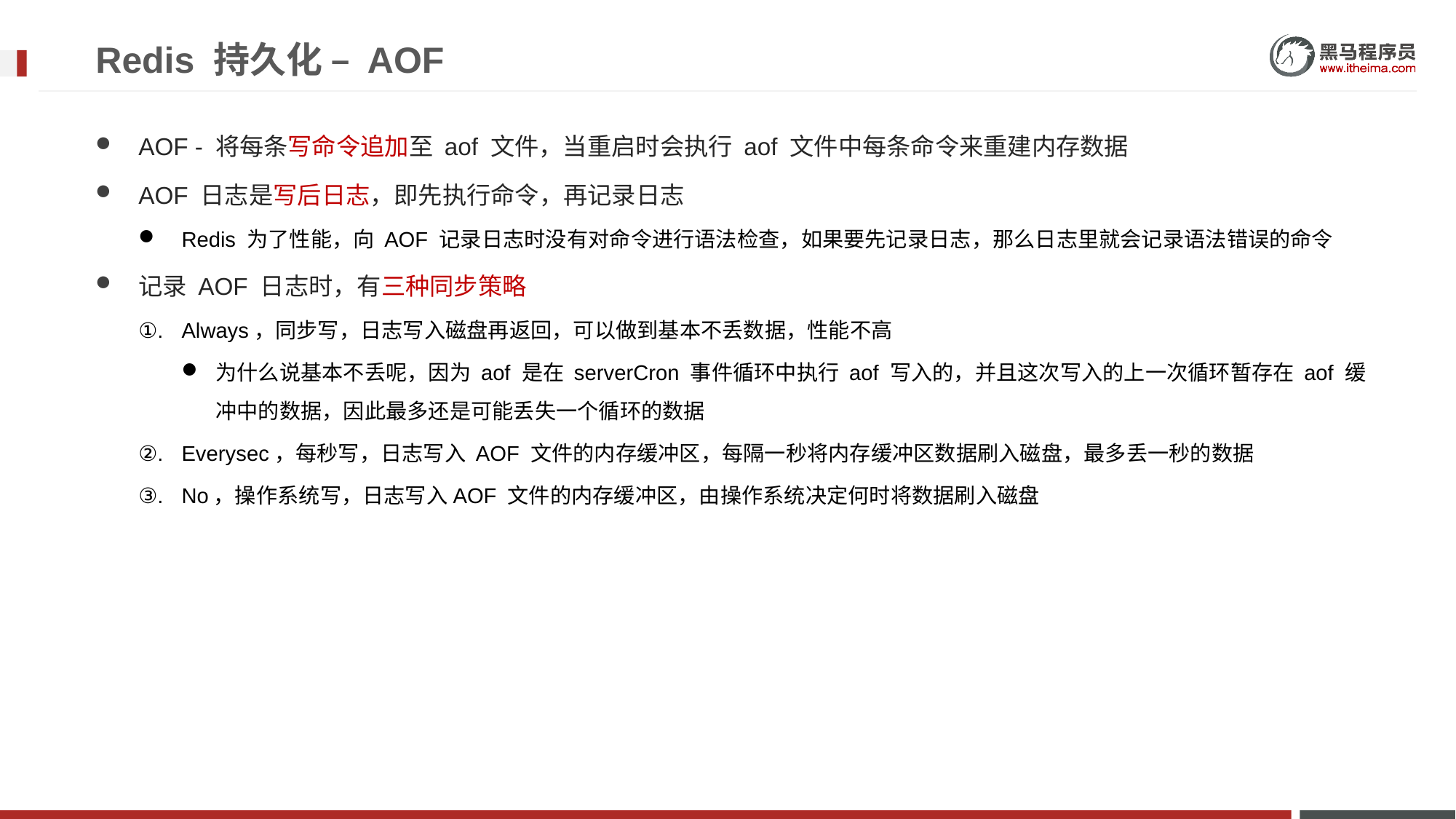

# Redis 持久化 – AOF
AOF - 将每条写命令追加至 aof 文件，当重启时会执行 aof 文件中每条命令来重建内存数据
AOF 日志是写后日志，即先执行命令，再记录日志
Redis 为了性能，向 AOF 记录日志时没有对命令进行语法检查，如果要先记录日志，那么日志里就会记录语法错误的命令
记录 AOF 日志时，有三种同步策略
Always，同步写，日志写入磁盘再返回，可以做到基本不丢数据，性能不高
为什么说基本不丢呢，因为 aof 是在 serverCron 事件循环中执行 aof 写入的，并且这次写入的上一次循环暂存在 aof 缓冲中的数据，因此最多还是可能丢失一个循环的数据
Everysec，每秒写，日志写入 AOF 文件的内存缓冲区，每隔一秒将内存缓冲区数据刷入磁盘，最多丢一秒的数据
No，操作系统写，日志写入AOF 文件的内存缓冲区，由操作系统决定何时将数据刷入磁盘